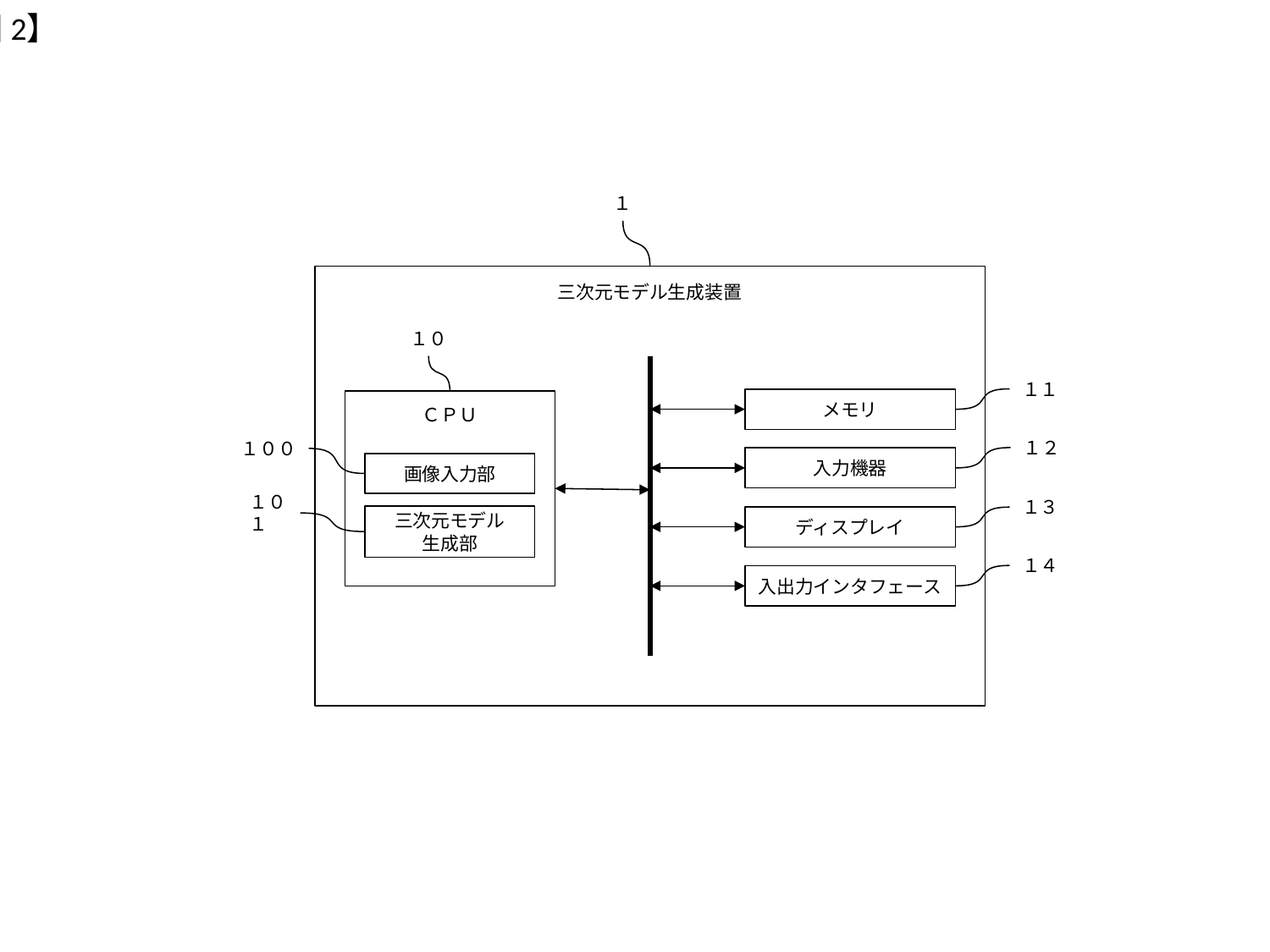

【図2】
１

三次元モデル生成装置
１０
１１
メモリ

ＣＰＵ
１２
１００
入力機器
画像入力部
１０１
１３
三次元モデル
生成部
ディスプレイ
１４
入出力インタフェース